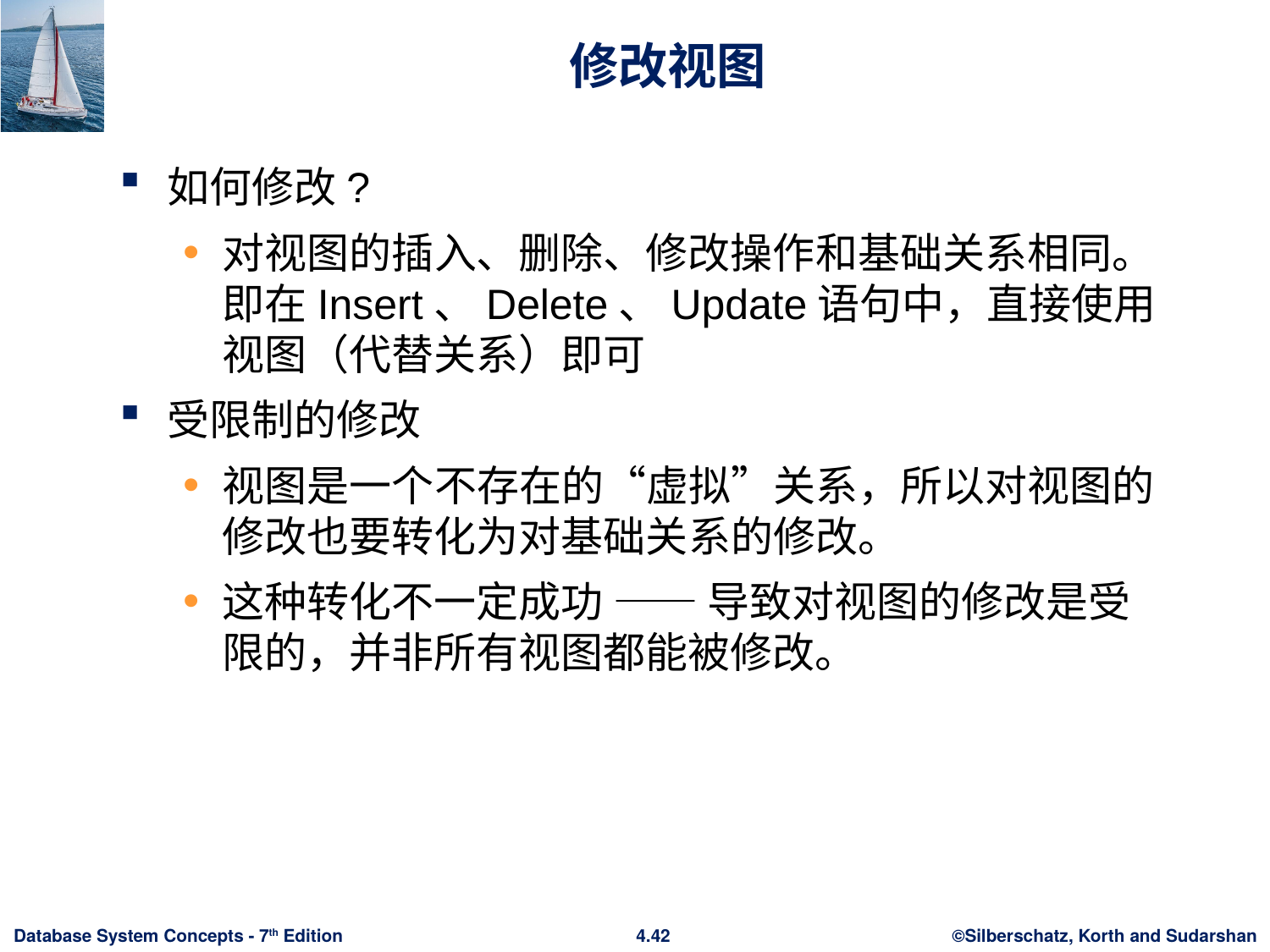

# 修改视图
如何修改?
对视图的插入、删除、修改操作和基础关系相同。即在Insert、Delete、Update语句中，直接使用视图（代替关系）即可
受限制的修改
视图是一个不存在的“虚拟”关系，所以对视图的修改也要转化为对基础关系的修改。
这种转化不一定成功 —— 导致对视图的修改是受限的，并非所有视图都能被修改。